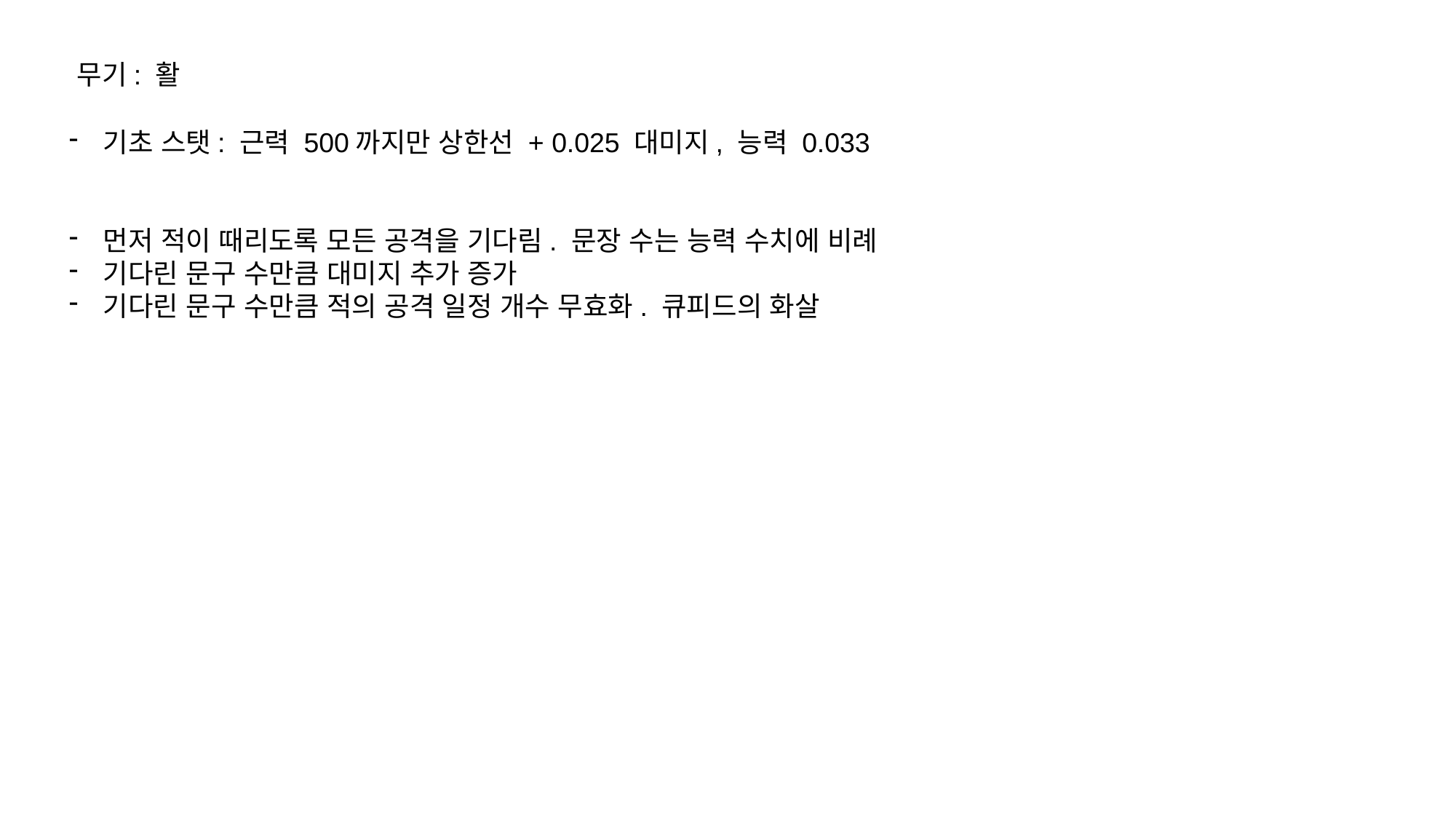

무기: 활
기초 스탯: 근력 500까지만 상한선 + 0.025 대미지, 능력 0.033

먼저 적이 때리도록 모든 공격을 기다림. 문장 수는 능력 수치에 비례
기다린 문구 수만큼 대미지 추가 증가
기다린 문구 수만큼 적의 공격 일정 개수 무효화. 큐피드의 화살